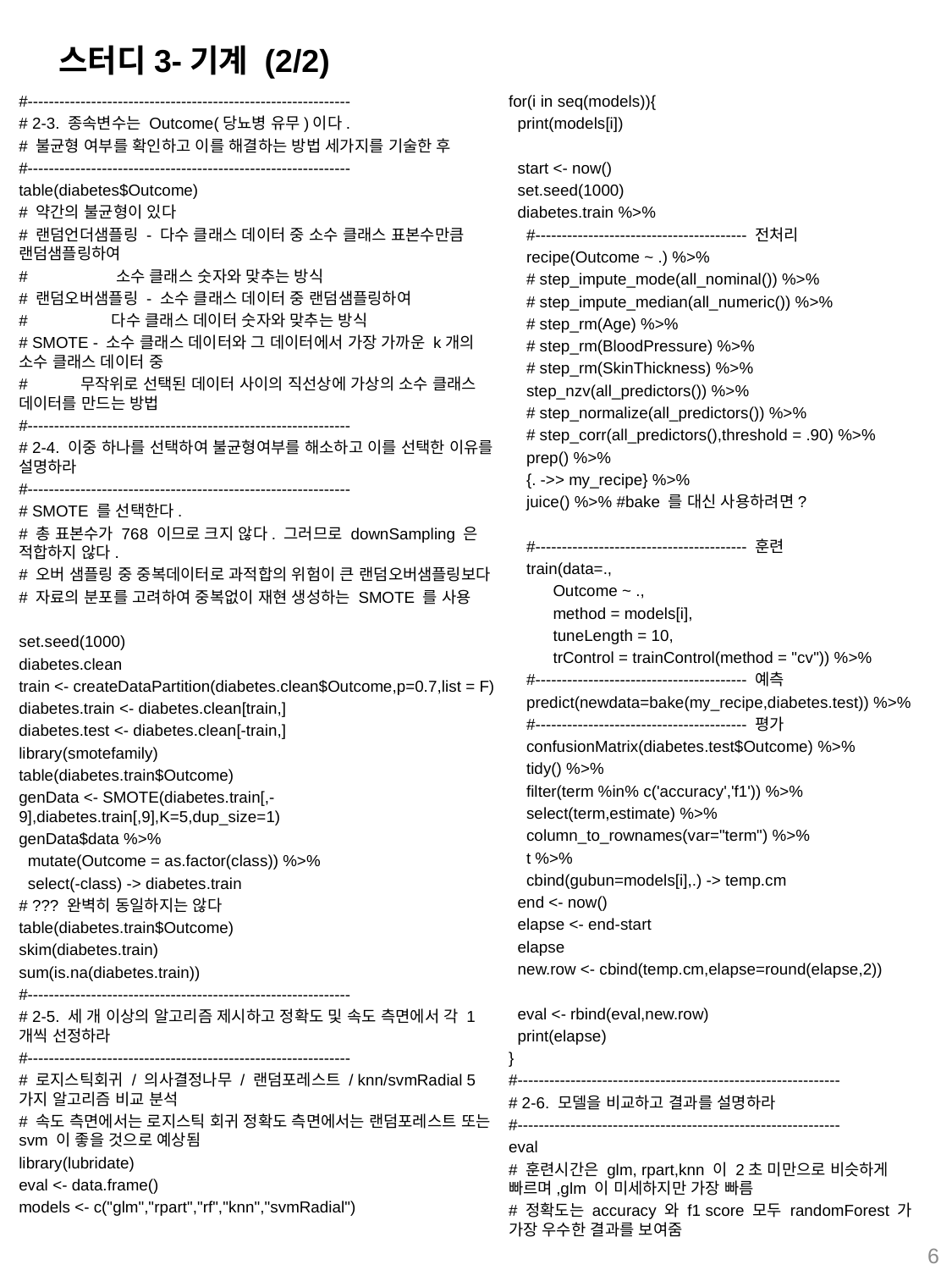

# 스터디3-기계 (2/2)
#-------------------------------------------------------------
# 2-3. 종속변수는 Outcome(당뇨병 유무)이다.
# 불균형 여부를 확인하고 이를 해결하는 방법 세가지를 기술한 후
#-------------------------------------------------------------
table(diabetes$Outcome)
# 약간의 불균형이 있다
# 랜덤언더샘플링 - 다수 클래스 데이터 중 소수 클래스 표본수만큼 랜덤샘플링하여
#                   소수 클래스 숫자와 맞추는 방식
# 랜덤오버샘플링 - 소수 클래스 데이터 중 랜덤샘플링하여
#                  다수 클래스 데이터 숫자와 맞추는 방식
# SMOTE - 소수 클래스 데이터와 그 데이터에서 가장 가까운 k개의 소수 클래스 데이터 중
#           무작위로 선택된 데이터 사이의 직선상에 가상의 소수 클래스 데이터를 만드는 방법
#-------------------------------------------------------------
# 2-4. 이중 하나를 선택하여 불균형여부를 해소하고 이를 선택한 이유를 설명하라
#-------------------------------------------------------------
# SMOTE 를 선택한다.
# 총 표본수가 768 이므로 크지 않다. 그러므로 downSampling 은 적합하지 않다.
# 오버 샘플링 중 중복데이터로 과적합의 위험이 큰 랜덤오버샘플링보다
# 자료의 분포를 고려하여 중복없이 재현 생성하는 SMOTE 를 사용

set.seed(1000)
diabetes.clean
train <- createDataPartition(diabetes.clean$Outcome,p=0.7,list = F)
diabetes.train <- diabetes.clean[train,]
diabetes.test <- diabetes.clean[-train,]
library(smotefamily)
table(diabetes.train$Outcome)
genData <- SMOTE(diabetes.train[,-9],diabetes.train[,9],K=5,dup_size=1)
genData$data %>%
  mutate(Outcome = as.factor(class)) %>%
  select(-class) -> diabetes.train
# ??? 완벽히 동일하지는 않다
table(diabetes.train$Outcome)
skim(diabetes.train)
sum(is.na(diabetes.train))
#-------------------------------------------------------------
# 2-5. 세 개 이상의 알고리즘 제시하고 정확도 및 속도 측면에서 각 1개씩 선정하라
#-------------------------------------------------------------
# 로지스틱회귀 / 의사결정나무 / 랜덤포레스트 / knn/svmRadial 5가지 알고리즘 비교 분석
# 속도 측면에서는 로지스틱 회귀 정확도 측면에서는 랜덤포레스트 또는 svm 이 좋을 것으로 예상됨
library(lubridate)
eval <- data.frame()
models <- c("glm","rpart","rf","knn","svmRadial")
for(i in seq(models)){
  print(models[i])

  start <- now()
  set.seed(1000)
  diabetes.train %>%
    #---------------------------------------- 전처리
    recipe(Outcome ~ .) %>%
    # step_impute_mode(all_nominal()) %>%
    # step_impute_median(all_numeric()) %>%
    # step_rm(Age) %>%
    # step_rm(BloodPressure) %>%
    # step_rm(SkinThickness) %>%
    step_nzv(all_predictors()) %>%
    # step_normalize(all_predictors()) %>%
    # step_corr(all_predictors(),threshold = .90) %>%
    prep() %>%
    {. ->> my_recipe} %>%
    juice() %>% #bake 를 대신 사용하려면?

    #---------------------------------------- 훈련
    train(data=.,
          Outcome ~ .,
          method = models[i],
          tuneLength = 10,
          trControl = trainControl(method = "cv")) %>%
    #---------------------------------------- 예측
    predict(newdata=bake(my_recipe,diabetes.test)) %>%
    #---------------------------------------- 평가
    confusionMatrix(diabetes.test$Outcome) %>%
    tidy() %>%
    filter(term %in% c('accuracy','f1')) %>%
    select(term,estimate) %>%
    column_to_rownames(var="term") %>%
    t %>%
    cbind(gubun=models[i],.) -> temp.cm
  end <- now()
  elapse <- end-start
  elapse
  new.row <- cbind(temp.cm,elapse=round(elapse,2))

  eval <- rbind(eval,new.row)
  print(elapse)
}
#-------------------------------------------------------------
# 2-6. 모델을 비교하고 결과를 설명하라
#-------------------------------------------------------------
eval
# 훈련시간은 glm, rpart,knn 이 2초 미만으로 비슷하게 빠르며,glm 이 미세하지만 가장 빠름
# 정확도는 accuracy 와 f1 score 모두 randomForest 가 가장 우수한 결과를 보여줌
6